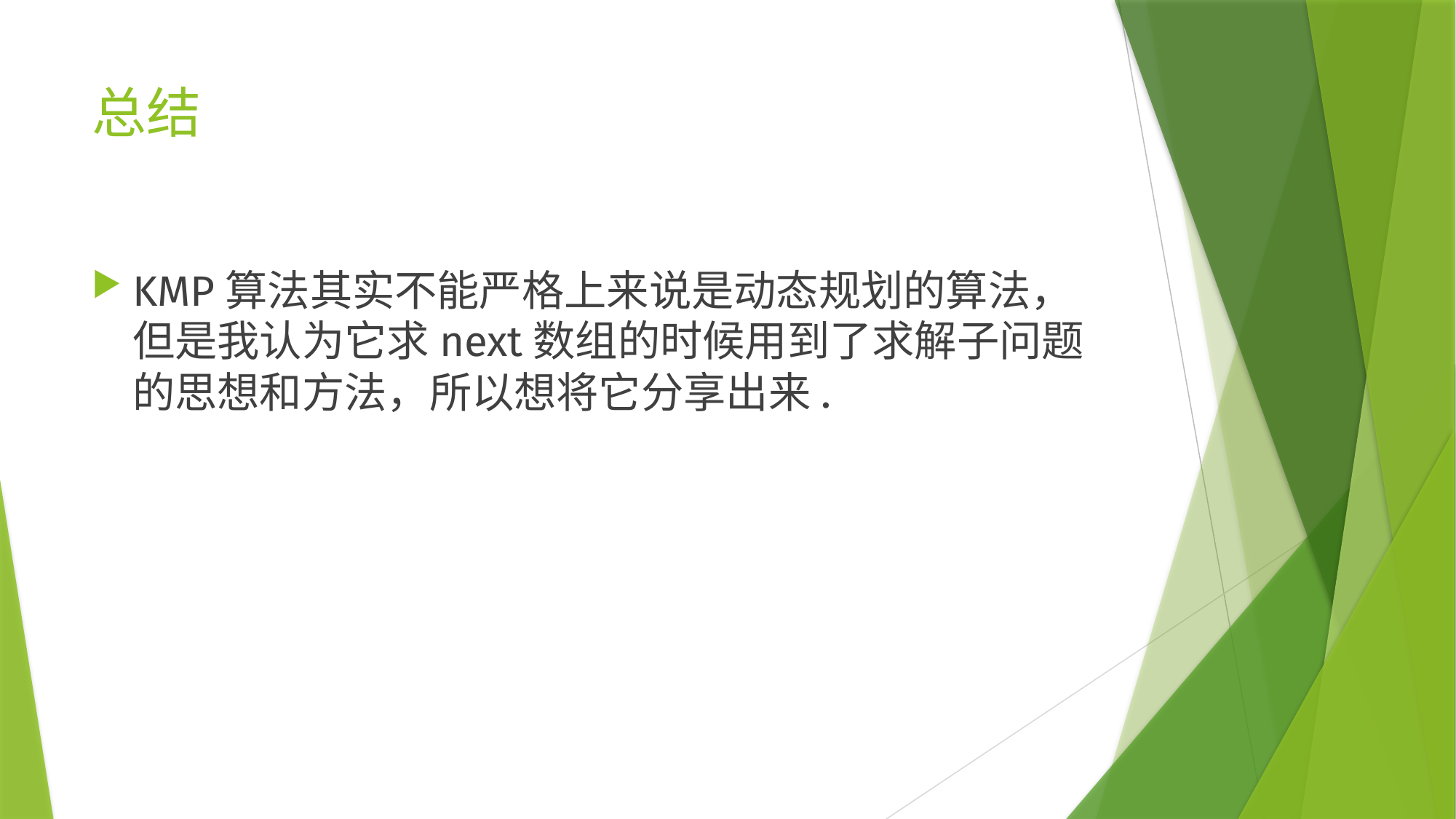

# 总结
KMP算法其实不能严格上来说是动态规划的算法，但是我认为它求next数组的时候用到了求解子问题的思想和方法，所以想将它分享出来.